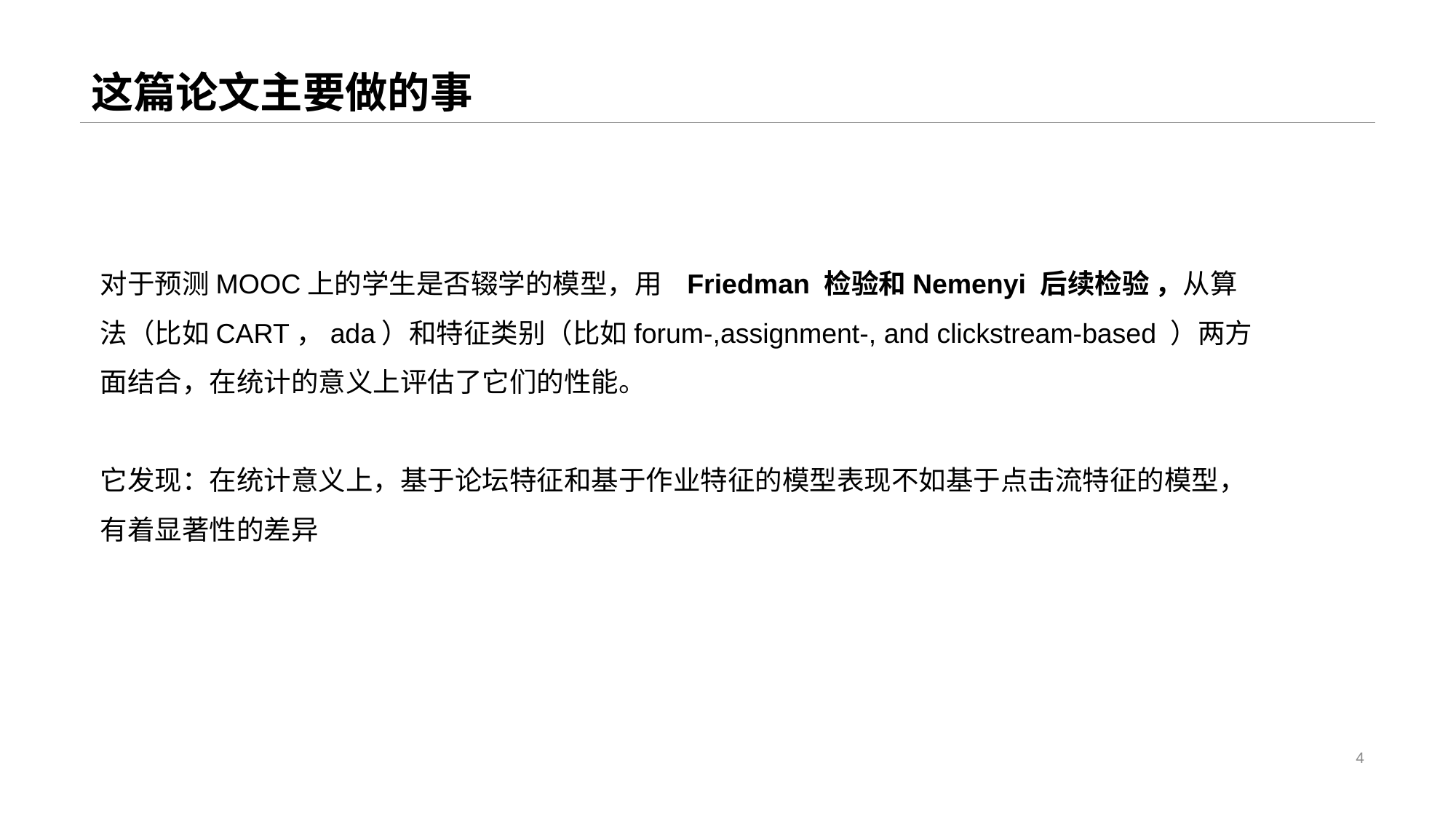

# 这篇论文主要做的事
对于预测MOOC上的学生是否辍学的模型，用   Friedman 检验和Nemenyi 后续检验 ，从算法（比如CART，ada）和特征类别（比如forum-,assignment-, and clickstream-based ）两方面结合，在统计的意义上评估了它们的性能。

它发现：在统计意义上，基于论坛特征和基于作业特征的模型表现不如基于点击流特征的模型，有着显著性的差异
4